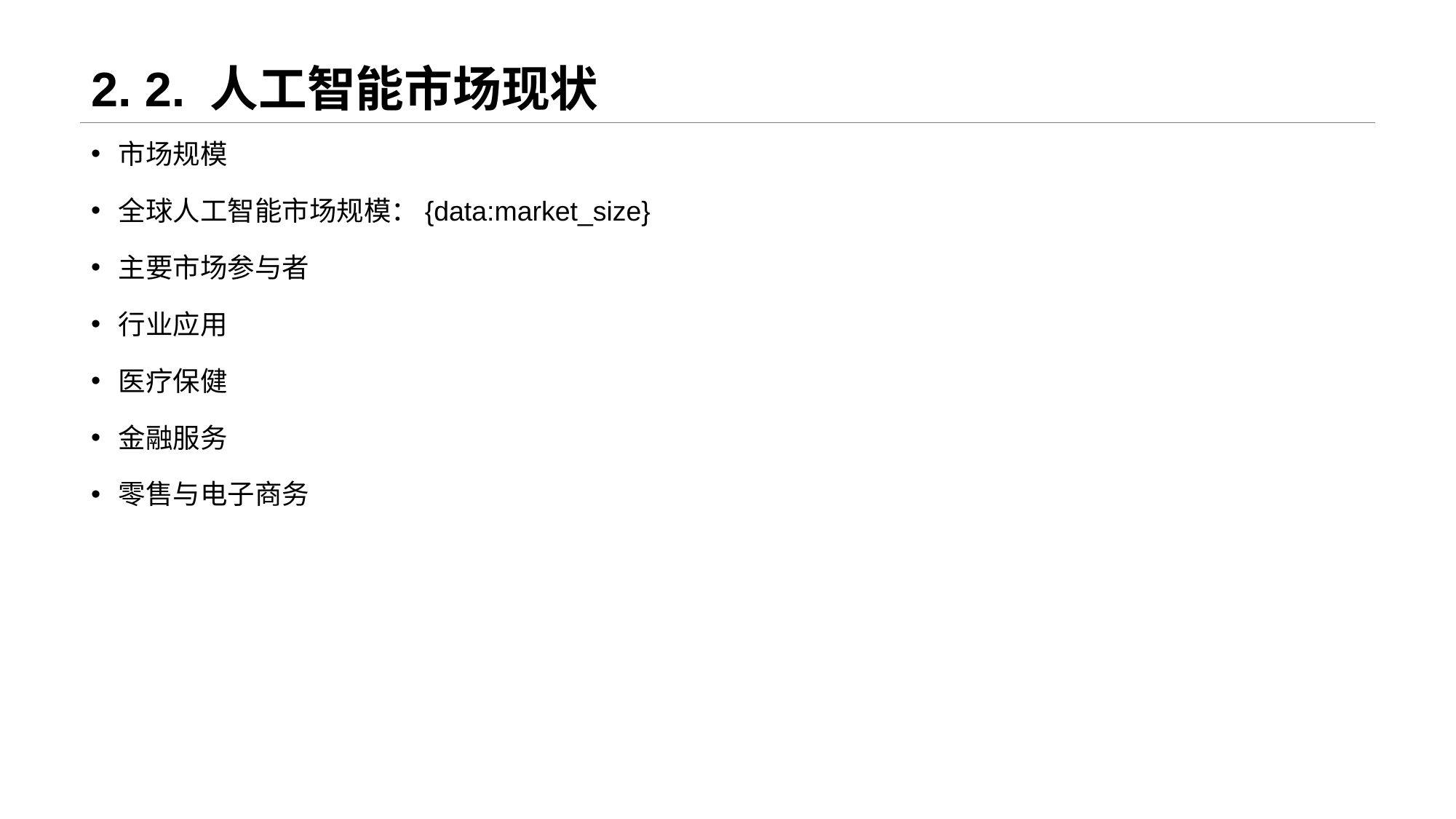

# 2. 2. 人工智能市场现状
市场规模
全球人工智能市场规模：{data:market_size}
主要市场参与者
行业应用
医疗保健
金融服务
零售与电子商务